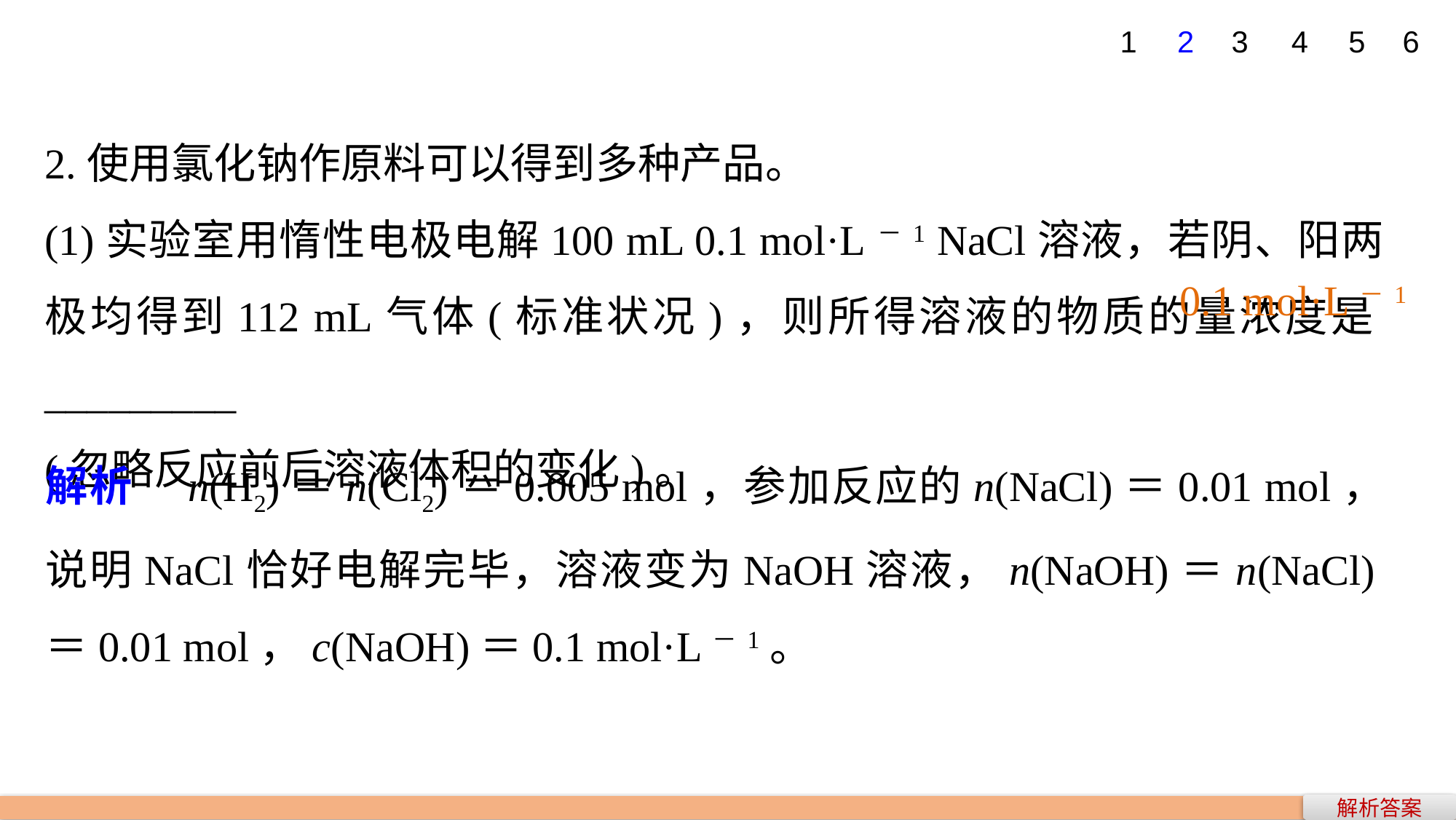

1
2
3
4
5
6
2.使用氯化钠作原料可以得到多种产品。
(1)实验室用惰性电极电解100 mL 0.1 mol·L－1 NaCl溶液，若阴、阳两极均得到112 mL气体(标准状况)，则所得溶液的物质的量浓度是_________
(忽略反应前后溶液体积的变化)。
0.1 mol·L－1
解析　n(H2)＝n(Cl2)＝0.005 mol，参加反应的n(NaCl)＝0.01 mol，说明NaCl恰好电解完毕，溶液变为NaOH溶液，n(NaOH)＝n(NaCl)＝0.01 mol，c(NaOH)＝0.1 mol·L－1。
解析答案